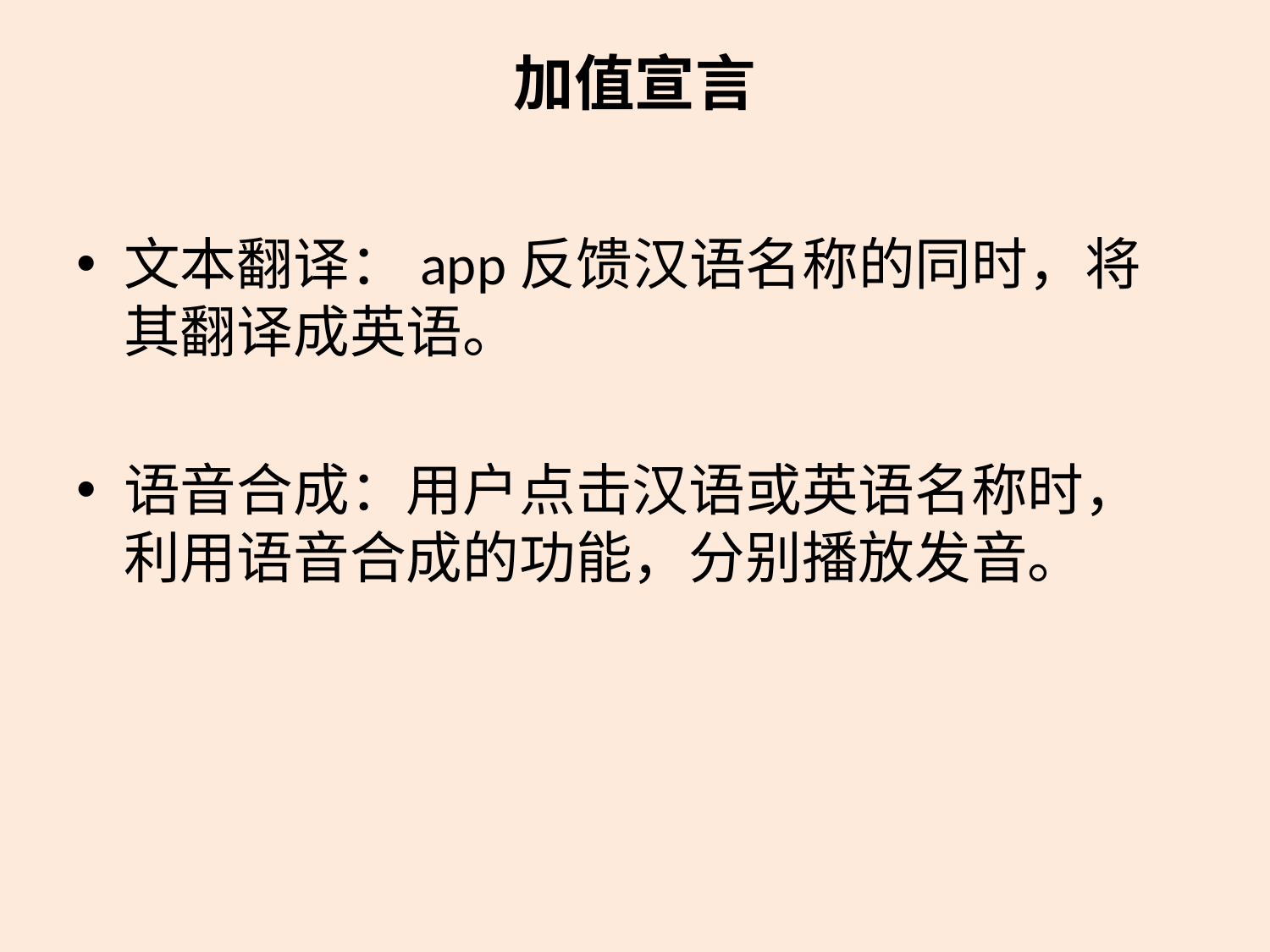

# 加值宣言
文本翻译：app反馈汉语名称的同时，将其翻译成英语。

语音合成：用户点击汉语或英语名称时，利用语音合成的功能，分别播放发音。